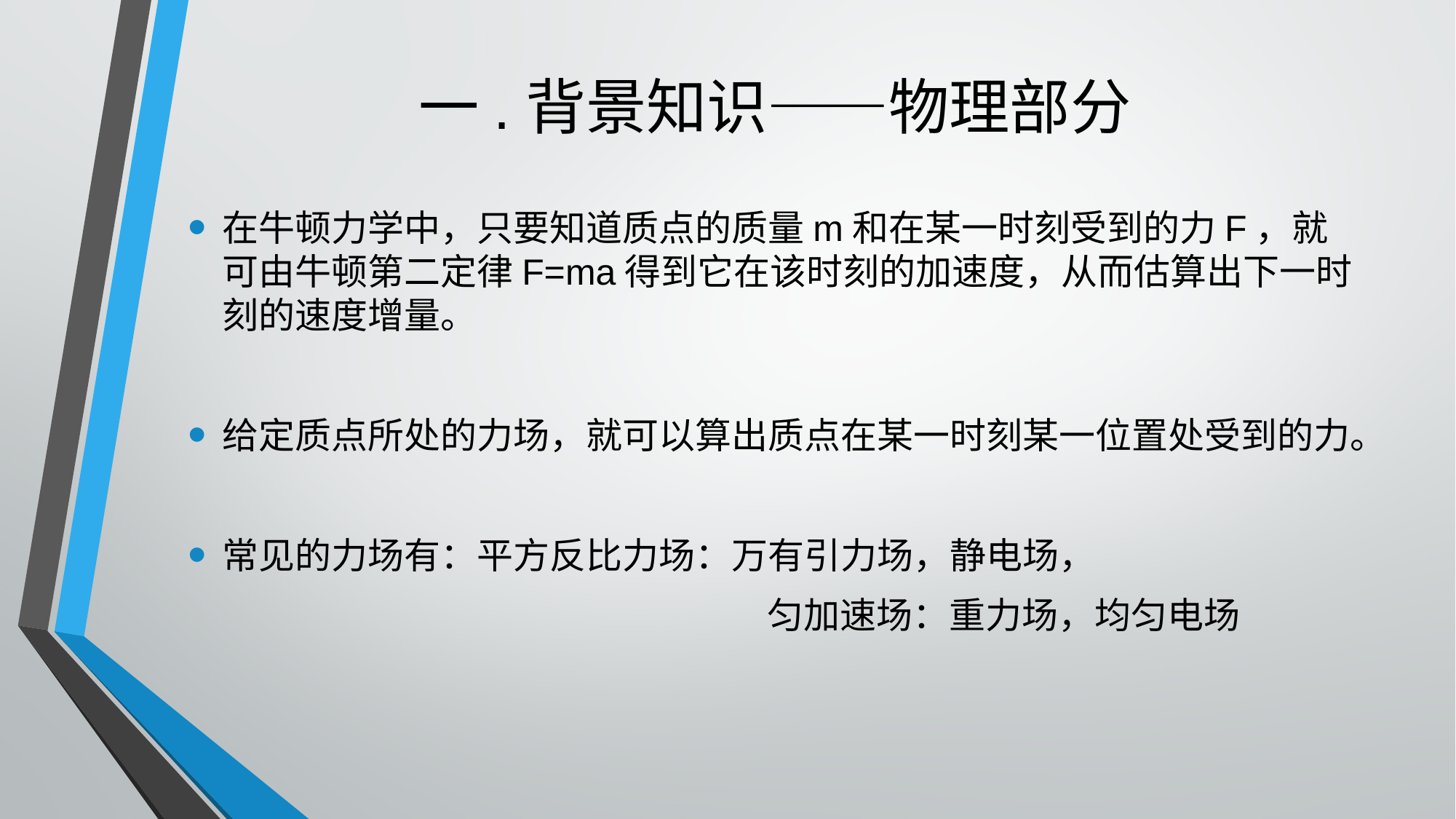

# 一.背景知识——物理部分
在牛顿力学中，只要知道质点的质量m和在某一时刻受到的力F，就可由牛顿第二定律F=ma得到它在该时刻的加速度，从而估算出下一时刻的速度增量。

给定质点所处的力场，就可以算出质点在某一时刻某一位置处受到的力。

常见的力场有：平方反比力场：万有引力场，静电场，
					   匀加速场：重力场，均匀电场